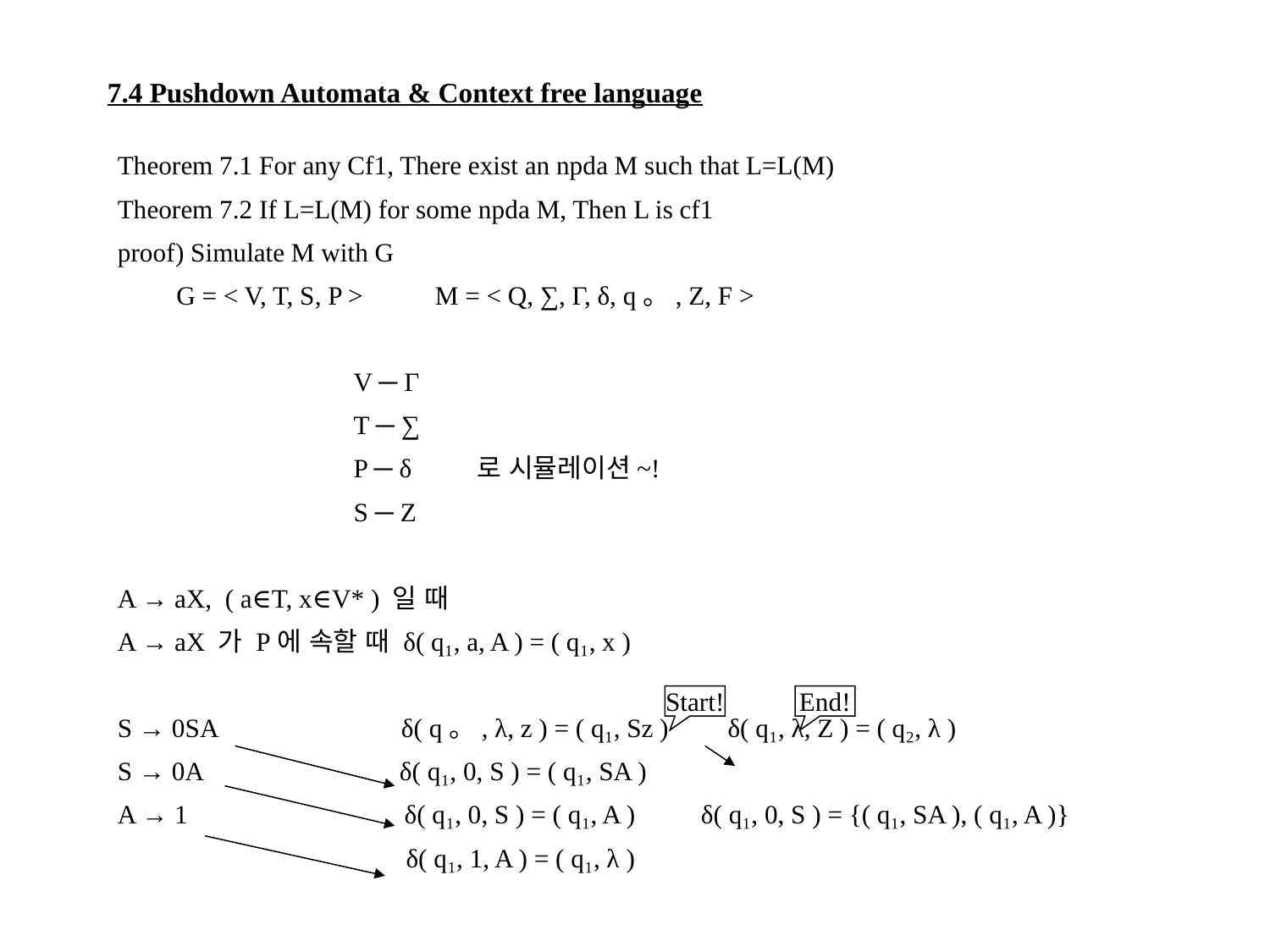

7.4 Pushdown Automata & Context free language
Theorem 7.1 For any Cf1, There exist an npda M such that L=L(M)
Theorem 7.2 If L=L(M) for some npda M, Then L is cf1
proof) Simulate M with G
         G = < V, T, S, P >           M = < Q, ∑, Г, δ, q。, Z, F >

                                    V ─ Г
                                    T ─ ∑
                                    P ─ δ         로 시뮬레이션~!
                                    S ─ Z

A → aX,  ( a∈T, x∈V* ) 일 때
A → aX 가 P에 속할 때 δ( q₁, a, A ) = ( q₁, x )

S → 0SA                            δ( q。, λ, z ) = ( q₁, Sz )         δ( q₁, λ, Z ) = ( q₂, λ )
S → 0A                              δ( q₁, 0, S ) = ( q₁, SA )
A → 1                                 δ( q₁, 0, S ) = ( q₁, A )          δ( q₁, 0, S ) = {( q₁, SA ), ( q₁, A )}
                                            δ( q₁, 1, A ) = ( q₁, λ )
Start!
End!